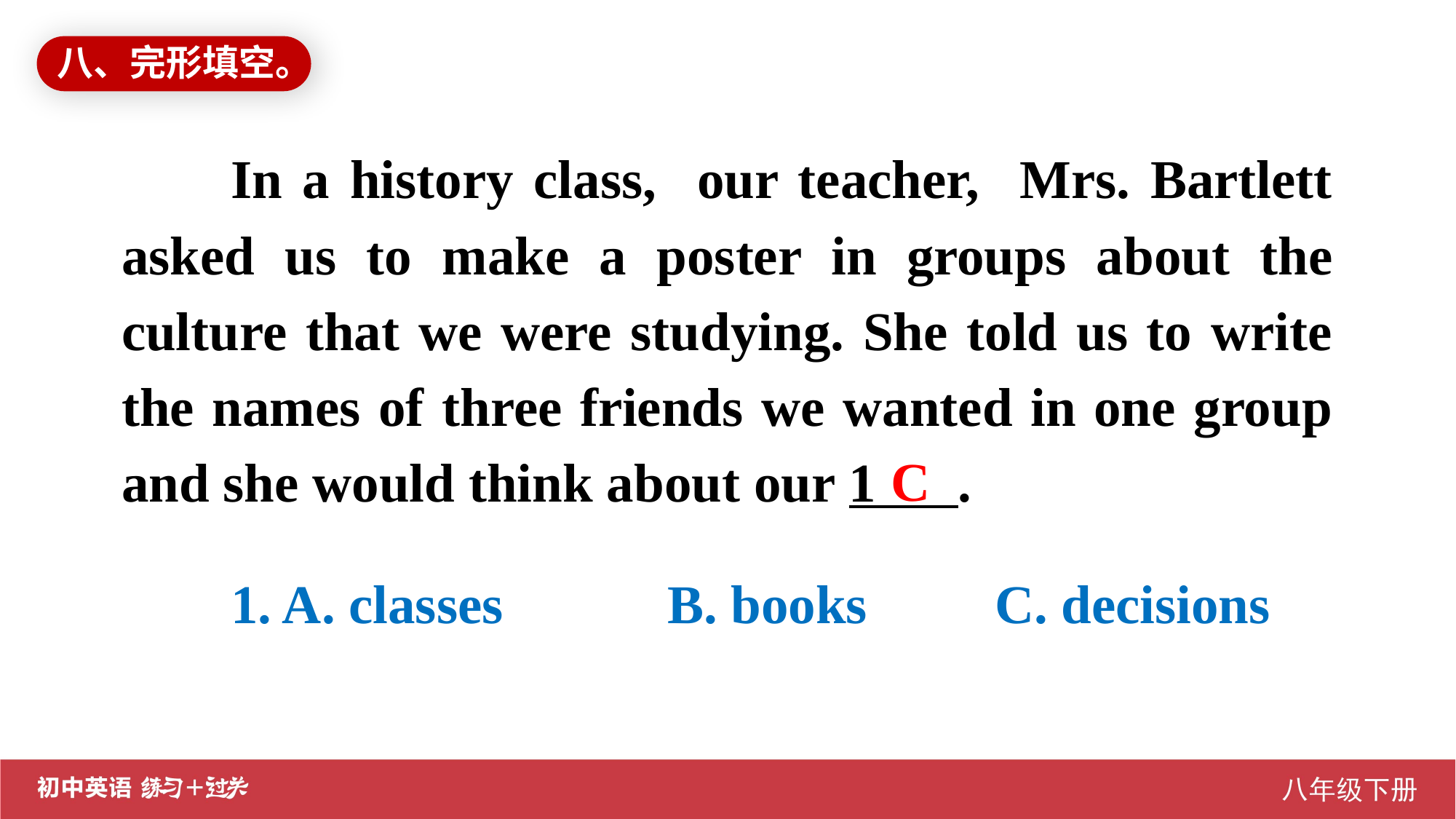

八、完形填空。

In a history class,  our teacher,  Mrs. Bartlett asked us to make a poster in groups about the culture that we were studying. She told us to write the names of three friends we wanted in one group and she would think about our 1      .

1. A. classes		B. books		C. decisions

C